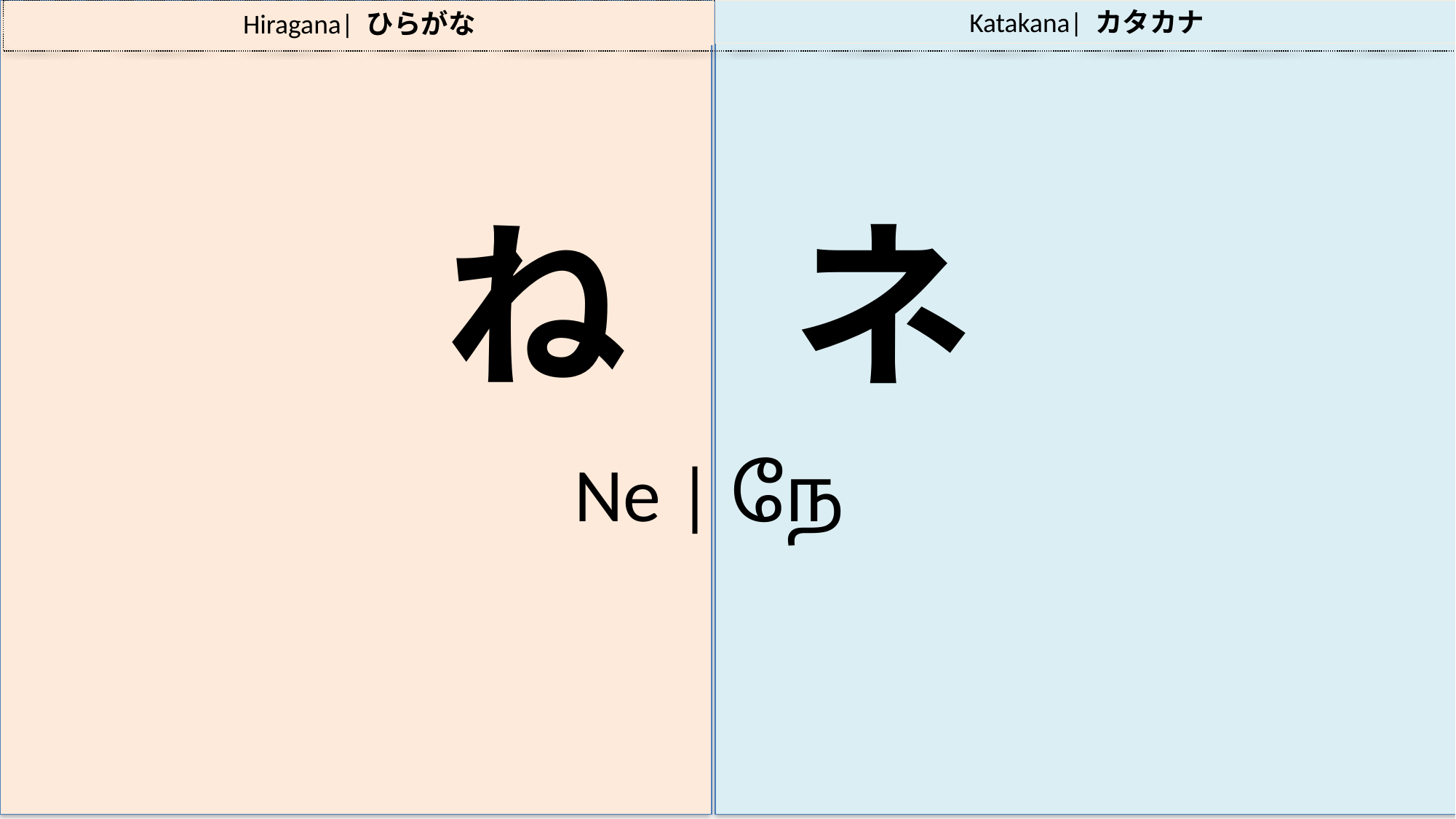

Katakana| カタカナ

Hiragana| ひらがな
ね    ネ
Ne | நே